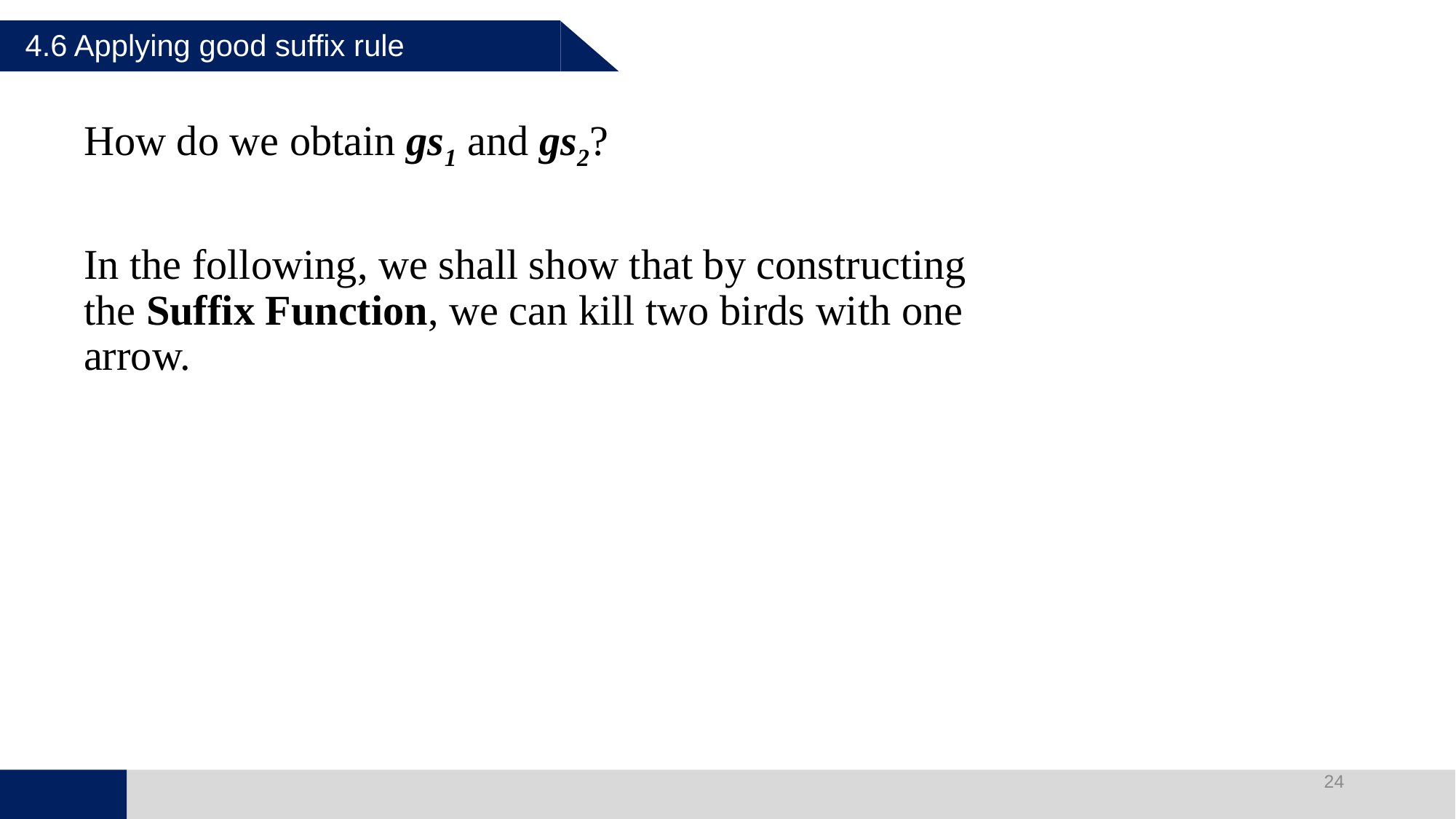

4.6 Applying good suffix rule
How do we obtain gs1 and gs2?

In the following, we shall show that by constructing the Suffix Function, we can kill two birds with one arrow.
输入您的文字
输入您的文字
24